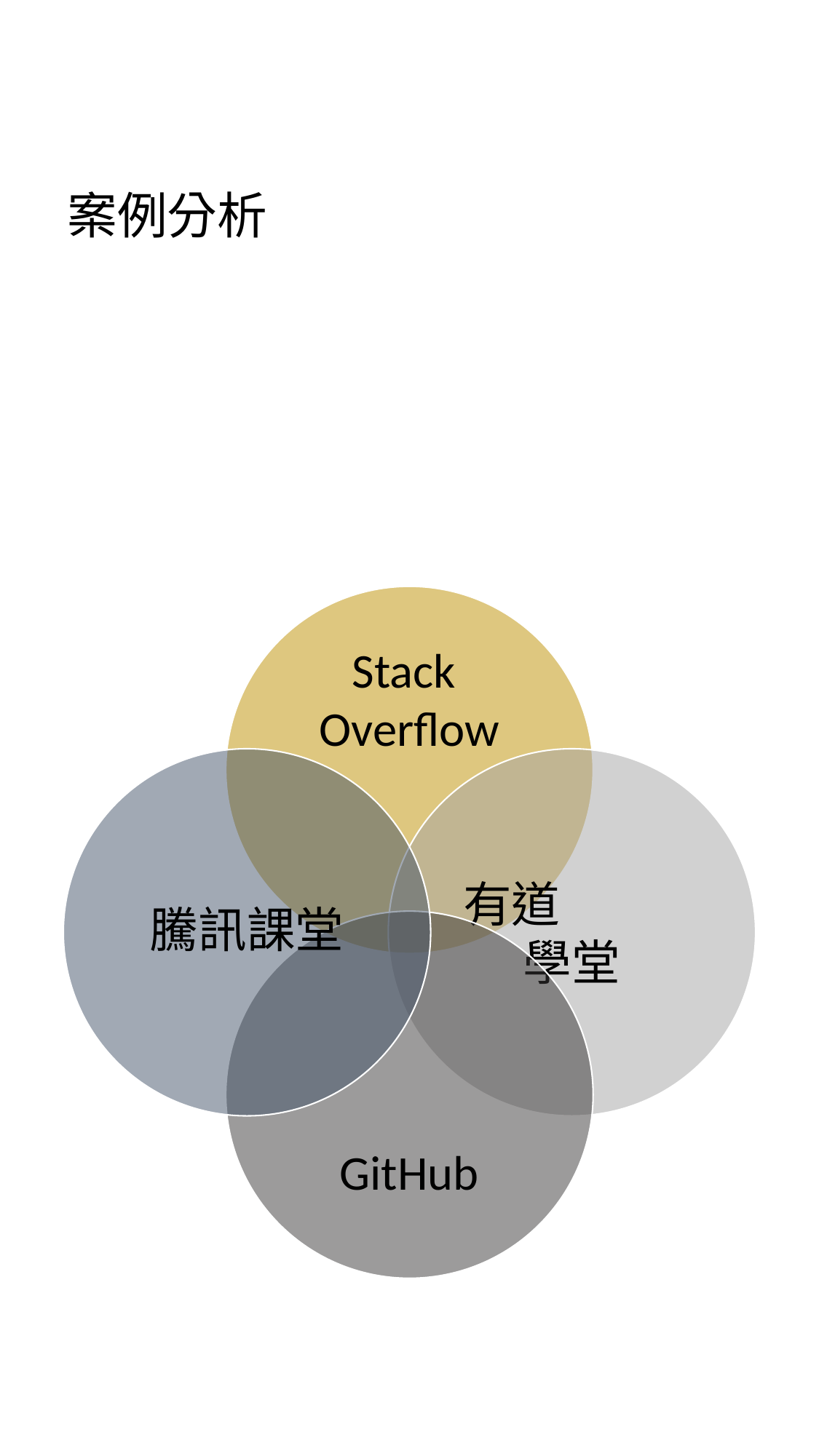

# 案例分析

Stack
Overflow

有道            學堂
GitHub
騰訊課堂